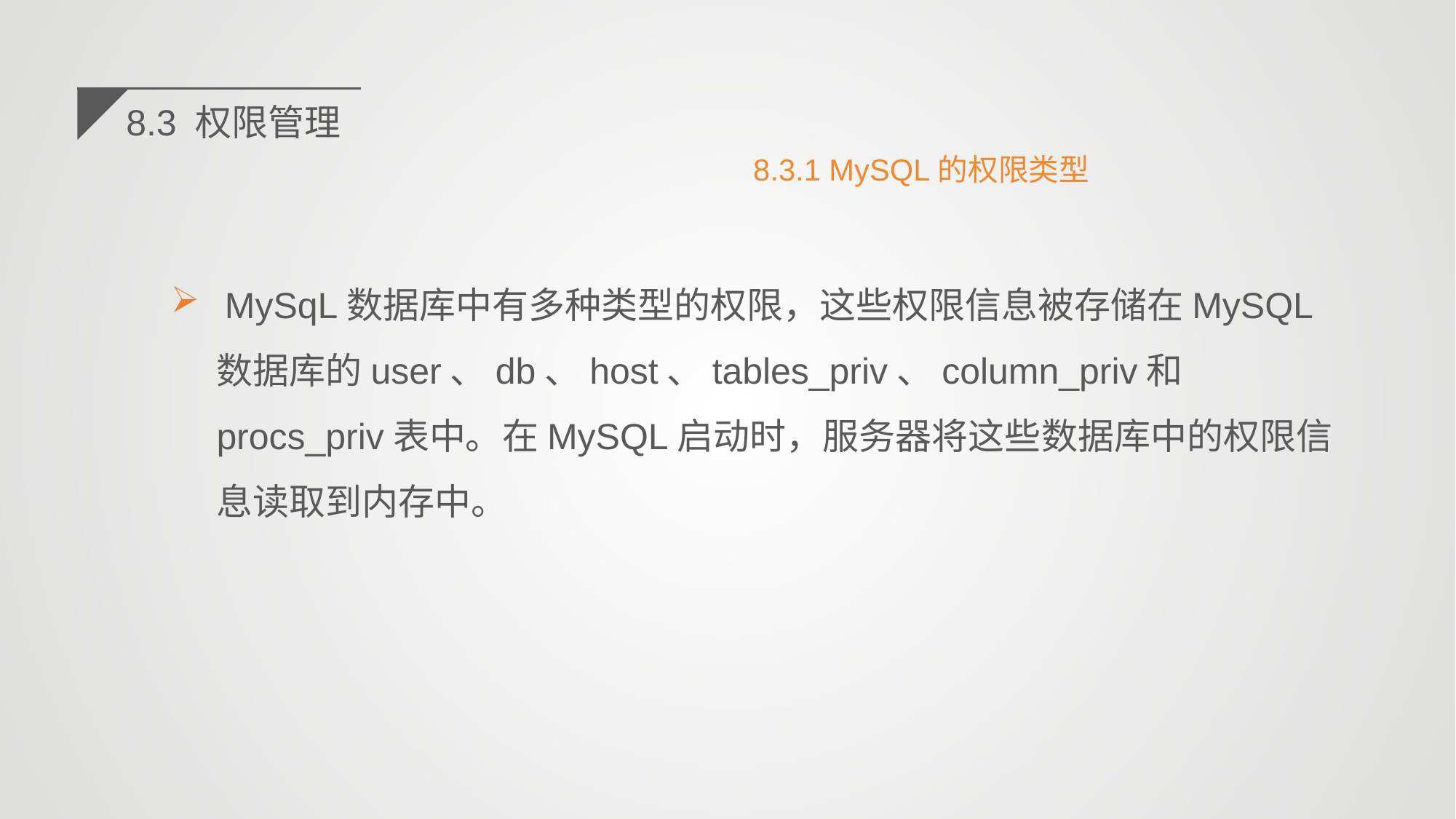

8.3 权限管理

8.3.1 MySQL的权限类型
 MySqL数据库中有多种类型的权限，这些权限信息被存储在MySQL数据库的user、db、host、tables_priv、column_priv和procs_priv表中。在MySQL启动时，服务器将这些数据库中的权限信息读取到内存中。